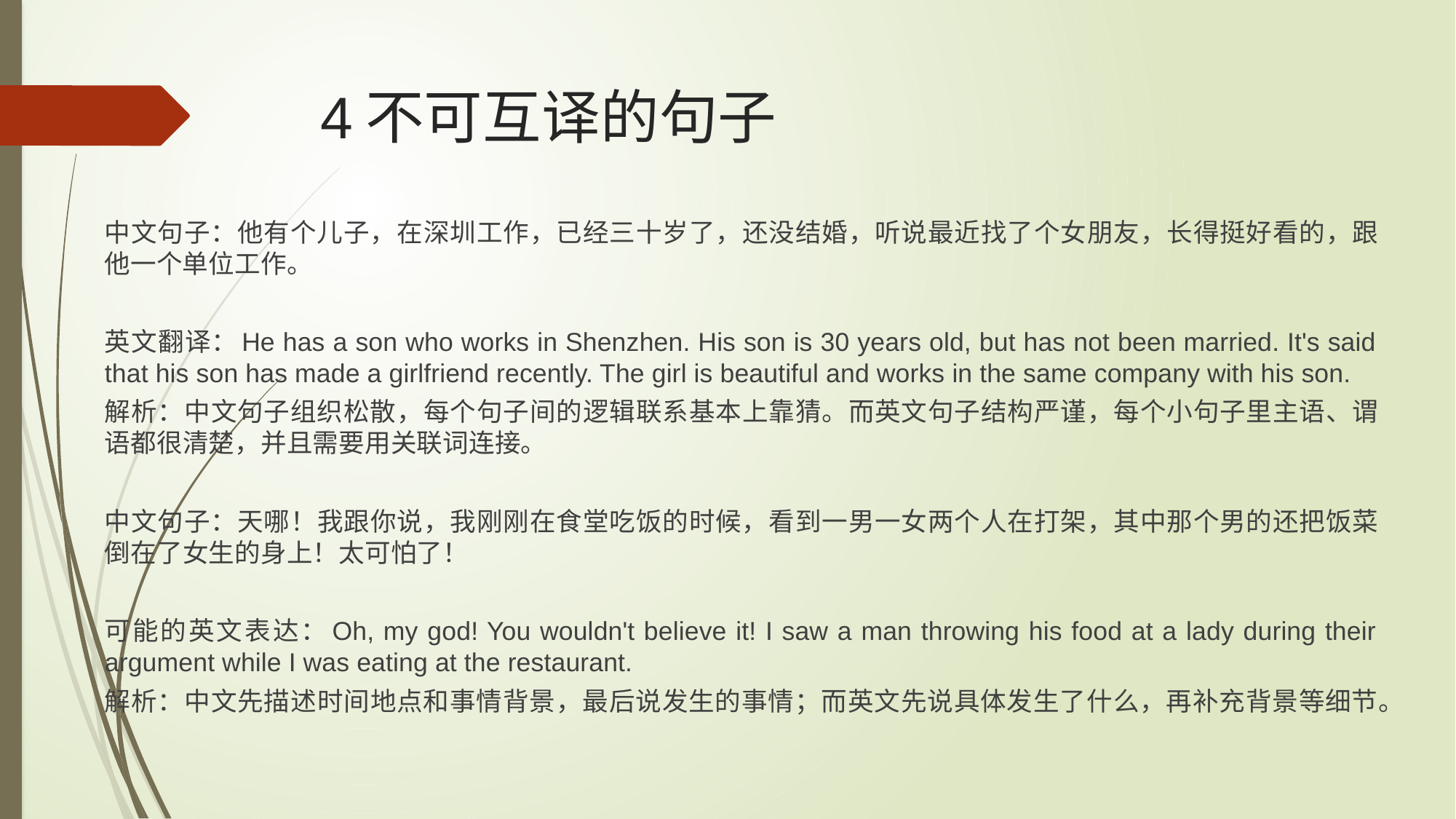

# 4不可互译的句子

中文句子：他有个儿子，在深圳工作，已经三十岁了，还没结婚，听说最近找了个女朋友，长得挺好看的，跟他一个单位工作。

英文翻译：He has a son who works in Shenzhen. His son is 30 years old, but has not been married. It's said that his son has made a girlfriend recently. The girl is beautiful and works in the same company with his son.
解析：中文句子组织松散，每个句子间的逻辑联系基本上靠猜。而英文句子结构严谨，每个小句子里主语、谓语都很清楚，并且需要用关联词连接。

中文句子：天哪！我跟你说，我刚刚在食堂吃饭的时候，看到一男一女两个人在打架，其中那个男的还把饭菜倒在了女生的身上！太可怕了！

可能的英文表达：Oh, my god! You wouldn't believe it! I saw a man throwing his food at a lady during their argument while I was eating at the restaurant.
解析：中文先描述时间地点和事情背景，最后说发生的事情；而英文先说具体发生了什么，再补充背景等细节。